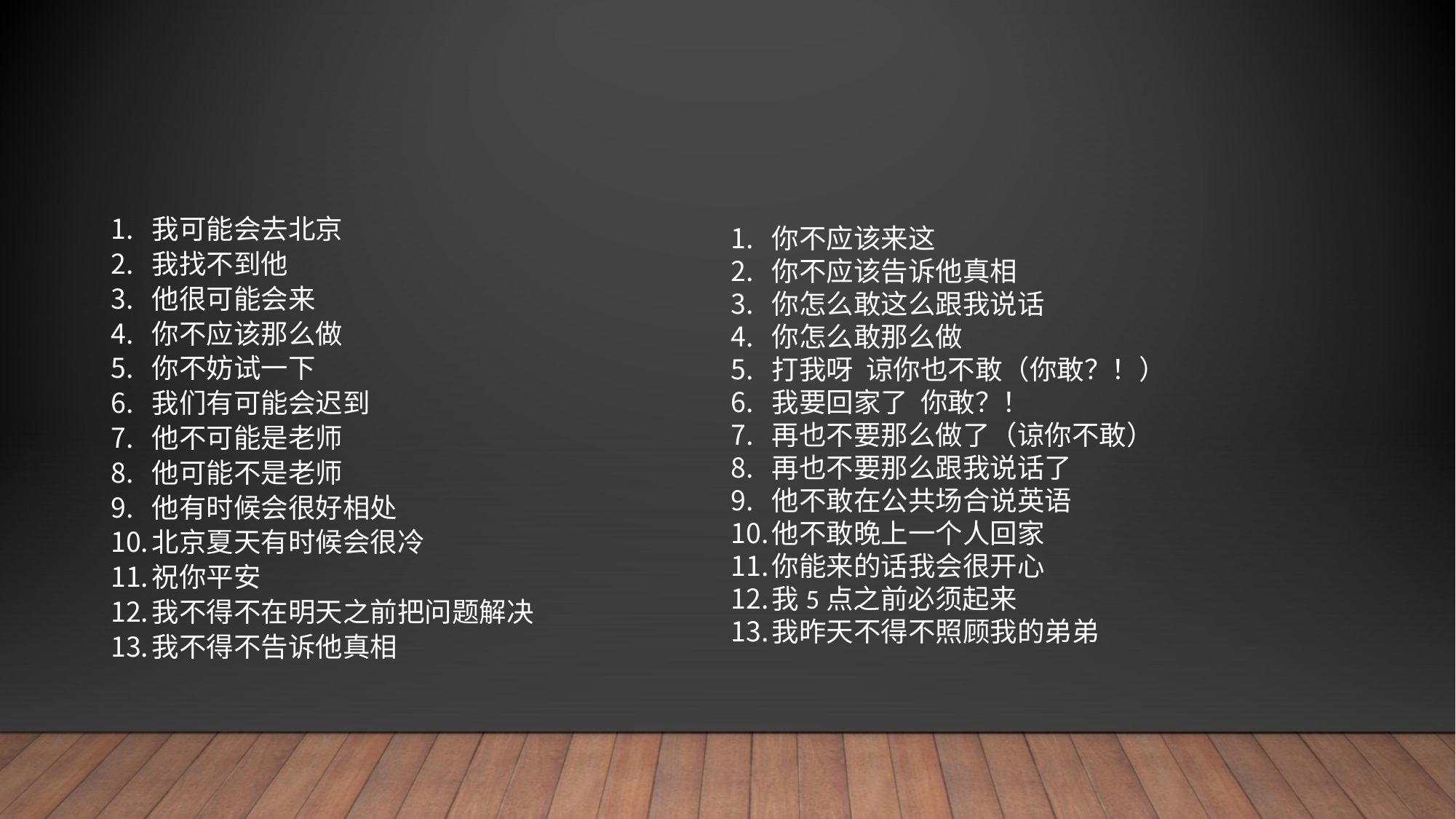

#
你不应该来这
你不应该告诉他真相
你怎么敢这么跟我说话
你怎么敢那么做
打我呀  谅你也不敢（你敢？！）
我要回家了  你敢？！
再也不要那么做了（谅你不敢）
再也不要那么跟我说话了
他不敢在公共场合说英语
他不敢晚上一个人回家
你能来的话我会很开心
我5点之前必须起来
我昨天不得不照顾我的弟弟
我可能会去北京
我找不到他
他很可能会来
你不应该那么做
你不妨试一下
我们有可能会迟到
他不可能是老师
他可能不是老师
他有时候会很好相处
北京夏天有时候会很冷
祝你平安
我不得不在明天之前把问题解决
我不得不告诉他真相